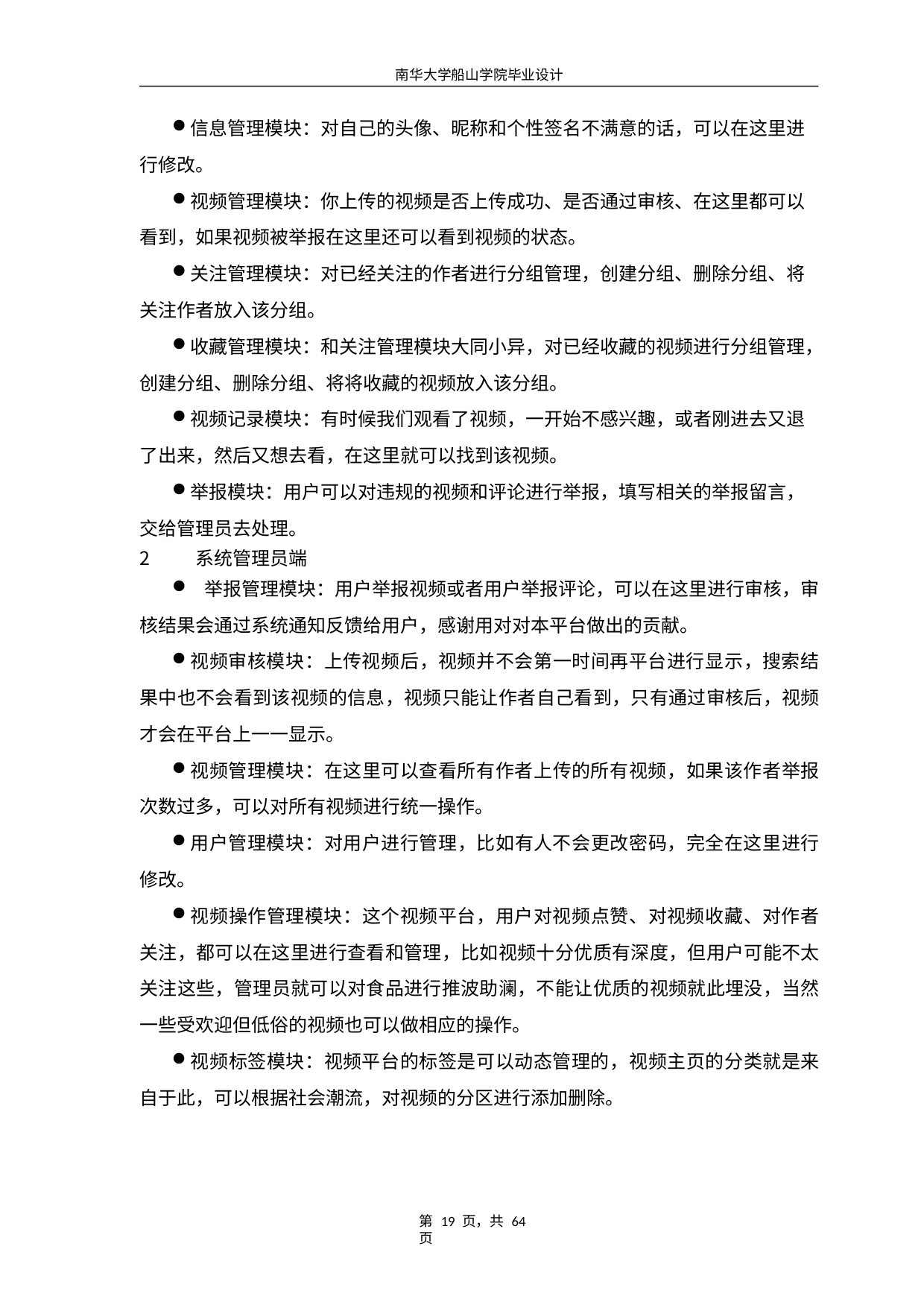

南华大学船山学院毕业设计

信息管理模块：对自己的头像、昵称和个性签名不满意的话，可以在这里进 行修改。
视频管理模块：你上传的视频是否上传成功、是否通过审核、在这里都可以 看到，如果视频被举报在这里还可以看到视频的状态。
关注管理模块：对已经关注的作者进行分组管理，创建分组、删除分组、将 关注作者放入该分组。
收藏管理模块：和关注管理模块大同小异，对已经收藏的视频进行分组管理， 创建分组、删除分组、将将收藏的视频放入该分组。
视频记录模块：有时候我们观看了视频，一开始不感兴趣，或者刚进去又退 了出来，然后又想去看，在这里就可以找到该视频。
举报模块：用户可以对违规的视频和评论进行举报，填写相关的举报留言， 交给管理员去处理。
系统管理员端
举报管理模块：用户举报视频或者用户举报评论，可以在这里进行审核，审
核结果会通过系统通知反馈给用户，感谢用对对本平台做出的贡献。
视频审核模块：上传视频后，视频并不会第一时间再平台进行显示，搜索结 果中也不会看到该视频的信息，视频只能让作者自己看到，只有通过审核后，视频 才会在平台上一一显示。
视频管理模块：在这里可以查看所有作者上传的所有视频，如果该作者举报 次数过多，可以对所有视频进行统一操作。
用户管理模块：对用户进行管理，比如有人不会更改密码，完全在这里进行 修改。
视频操作管理模块：这个视频平台，用户对视频点赞、对视频收藏、对作者 关注，都可以在这里进行查看和管理，比如视频十分优质有深度，但用户可能不太 关注这些，管理员就可以对食品进行推波助澜，不能让优质的视频就此埋没，当然 一些受欢迎但低俗的视频也可以做相应的操作。
视频标签模块：视频平台的标签是可以动态管理的，视频主页的分类就是来 自于此，可以根据社会潮流，对视频的分区进行添加删除。

第 19 页，共 64 页